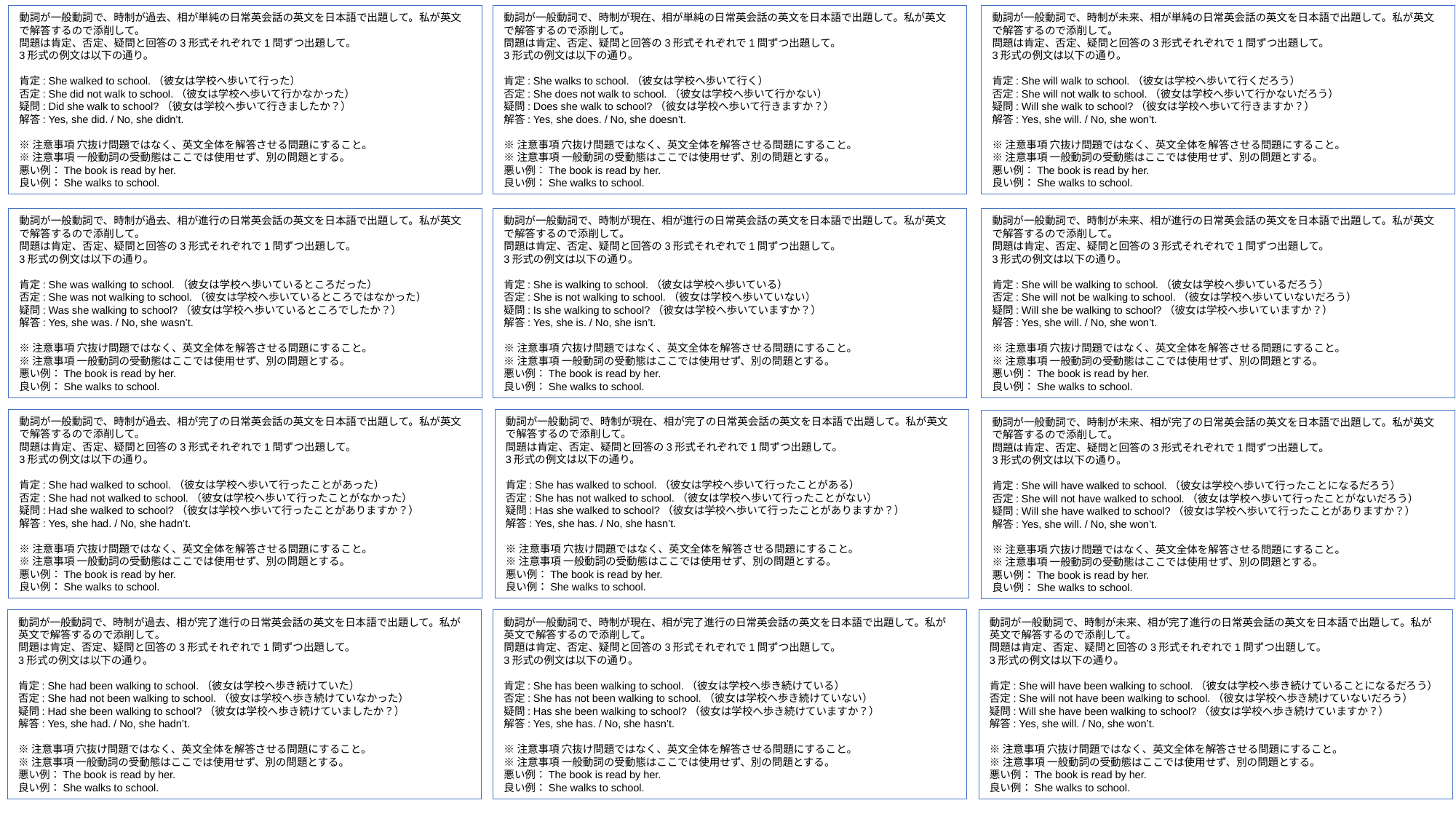

動詞が一般動詞で、時制が過去、相が単純の日常英会話の英文を日本語で出題して。私が英文で解答するので添削して。
問題は肯定、否定、疑問と回答の3形式それぞれで1問ずつ出題して。
3形式の例文は以下の通り。

肯定: She walked to school.（彼女は学校へ歩いて行った）
否定: She did not walk to school.（彼女は学校へ歩いて行かなかった）
疑問: Did she walk to school?（彼女は学校へ歩いて行きましたか？）
解答: Yes, she did. / No, she didn’t.

※注意事項 穴抜け問題ではなく、英文全体を解答させる問題にすること。
※注意事項 一般動詞の受動態はここでは使用せず、別の問題とする。
悪い例：The book is read by her.
良い例：She walks to school.
動詞が一般動詞で、時制が現在、相が単純の日常英会話の英文を日本語で出題して。私が英文で解答するので添削して。
問題は肯定、否定、疑問と回答の3形式それぞれで1問ずつ出題して。
3形式の例文は以下の通り。

肯定: She walks to school.（彼女は学校へ歩いて行く）
否定: She does not walk to school.（彼女は学校へ歩いて行かない）
疑問: Does she walk to school?（彼女は学校へ歩いて行きますか？）
解答: Yes, she does. / No, she doesn’t.

※注意事項 穴抜け問題ではなく、英文全体を解答させる問題にすること。
※注意事項 一般動詞の受動態はここでは使用せず、別の問題とする。
悪い例：The book is read by her.
良い例：She walks to school.
動詞が一般動詞で、時制が未来、相が単純の日常英会話の英文を日本語で出題して。私が英文で解答するので添削して。
問題は肯定、否定、疑問と回答の3形式それぞれで1問ずつ出題して。
3形式の例文は以下の通り。

肯定: She will walk to school.（彼女は学校へ歩いて行くだろう）
否定: She will not walk to school.（彼女は学校へ歩いて行かないだろう）
疑問: Will she walk to school?（彼女は学校へ歩いて行きますか？）
解答: Yes, she will. / No, she won’t.

※注意事項 穴抜け問題ではなく、英文全体を解答させる問題にすること。
※注意事項 一般動詞の受動態はここでは使用せず、別の問題とする。
悪い例：The book is read by her.
良い例：She walks to school.
動詞が一般動詞で、時制が未来、相が進行の日常英会話の英文を日本語で出題して。私が英文で解答するので添削して。
問題は肯定、否定、疑問と回答の3形式それぞれで1問ずつ出題して。
3形式の例文は以下の通り。

肯定: She will be walking to school.（彼女は学校へ歩いているだろう）
否定: She will not be walking to school.（彼女は学校へ歩いていないだろう）
疑問: Will she be walking to school?（彼女は学校へ歩いていますか？）
解答: Yes, she will. / No, she won’t.

※注意事項 穴抜け問題ではなく、英文全体を解答させる問題にすること。
※注意事項 一般動詞の受動態はここでは使用せず、別の問題とする。
悪い例：The book is read by her.
良い例：She walks to school.
動詞が一般動詞で、時制が過去、相が進行の日常英会話の英文を日本語で出題して。私が英文で解答するので添削して。
問題は肯定、否定、疑問と回答の3形式それぞれで1問ずつ出題して。
3形式の例文は以下の通り。

肯定: She was walking to school.（彼女は学校へ歩いているところだった）
否定: She was not walking to school.（彼女は学校へ歩いているところではなかった）
疑問: Was she walking to school?（彼女は学校へ歩いているところでしたか？）
解答: Yes, she was. / No, she wasn’t.

※注意事項 穴抜け問題ではなく、英文全体を解答させる問題にすること。
※注意事項 一般動詞の受動態はここでは使用せず、別の問題とする。
悪い例：The book is read by her.
良い例：She walks to school.
動詞が一般動詞で、時制が現在、相が進行の日常英会話の英文を日本語で出題して。私が英文で解答するので添削して。
問題は肯定、否定、疑問と回答の3形式それぞれで1問ずつ出題して。
3形式の例文は以下の通り。

肯定: She is walking to school.（彼女は学校へ歩いている）
否定: She is not walking to school.（彼女は学校へ歩いていない）
疑問: Is she walking to school?（彼女は学校へ歩いていますか？）
解答: Yes, she is. / No, she isn’t.

※注意事項 穴抜け問題ではなく、英文全体を解答させる問題にすること。
※注意事項 一般動詞の受動態はここでは使用せず、別の問題とする。
悪い例：The book is read by her.
良い例：She walks to school.
動詞が一般動詞で、時制が過去、相が完了の日常英会話の英文を日本語で出題して。私が英文で解答するので添削して。
問題は肯定、否定、疑問と回答の3形式それぞれで1問ずつ出題して。
3形式の例文は以下の通り。

肯定: She had walked to school.（彼女は学校へ歩いて行ったことがあった）
否定: She had not walked to school.（彼女は学校へ歩いて行ったことがなかった）
疑問: Had she walked to school?（彼女は学校へ歩いて行ったことがありますか？）
解答: Yes, she had. / No, she hadn’t.

※注意事項 穴抜け問題ではなく、英文全体を解答させる問題にすること。
※注意事項 一般動詞の受動態はここでは使用せず、別の問題とする。
悪い例：The book is read by her.
良い例：She walks to school.
動詞が一般動詞で、時制が現在、相が完了の日常英会話の英文を日本語で出題して。私が英文で解答するので添削して。
問題は肯定、否定、疑問と回答の3形式それぞれで1問ずつ出題して。
3形式の例文は以下の通り。

肯定: She has walked to school.（彼女は学校へ歩いて行ったことがある）
否定: She has not walked to school.（彼女は学校へ歩いて行ったことがない）
疑問: Has she walked to school?（彼女は学校へ歩いて行ったことがありますか？）
解答: Yes, she has. / No, she hasn’t.

※注意事項 穴抜け問題ではなく、英文全体を解答させる問題にすること。
※注意事項 一般動詞の受動態はここでは使用せず、別の問題とする。
悪い例：The book is read by her.
良い例：She walks to school.
動詞が一般動詞で、時制が未来、相が完了の日常英会話の英文を日本語で出題して。私が英文で解答するので添削して。
問題は肯定、否定、疑問と回答の3形式それぞれで1問ずつ出題して。
3形式の例文は以下の通り。

肯定: She will have walked to school.（彼女は学校へ歩いて行ったことになるだろう）
否定: She will not have walked to school.（彼女は学校へ歩いて行ったことがないだろう）
疑問: Will she have walked to school?（彼女は学校へ歩いて行ったことがありますか？）
解答: Yes, she will. / No, she won’t.

※注意事項 穴抜け問題ではなく、英文全体を解答させる問題にすること。
※注意事項 一般動詞の受動態はここでは使用せず、別の問題とする。
悪い例：The book is read by her.
良い例：She walks to school.
動詞が一般動詞で、時制が過去、相が完了進行の日常英会話の英文を日本語で出題して。私が英文で解答するので添削して。
問題は肯定、否定、疑問と回答の3形式それぞれで1問ずつ出題して。
3形式の例文は以下の通り。

肯定: She had been walking to school.（彼女は学校へ歩き続けていた）
否定: She had not been walking to school.（彼女は学校へ歩き続けていなかった）
疑問: Had she been walking to school?（彼女は学校へ歩き続けていましたか？）
解答: Yes, she had. / No, she hadn’t.

※注意事項 穴抜け問題ではなく、英文全体を解答させる問題にすること。
※注意事項 一般動詞の受動態はここでは使用せず、別の問題とする。
悪い例：The book is read by her.
良い例：She walks to school.
動詞が一般動詞で、時制が現在、相が完了進行の日常英会話の英文を日本語で出題して。私が英文で解答するので添削して。
問題は肯定、否定、疑問と回答の3形式それぞれで1問ずつ出題して。
3形式の例文は以下の通り。

肯定: She has been walking to school.（彼女は学校へ歩き続けている）
否定: She has not been walking to school.（彼女は学校へ歩き続けていない）
疑問: Has she been walking to school?（彼女は学校へ歩き続けていますか？）
解答: Yes, she has. / No, she hasn’t.

※注意事項 穴抜け問題ではなく、英文全体を解答させる問題にすること。
※注意事項 一般動詞の受動態はここでは使用せず、別の問題とする。
悪い例：The book is read by her.
良い例：She walks to school.
動詞が一般動詞で、時制が未来、相が完了進行の日常英会話の英文を日本語で出題して。私が英文で解答するので添削して。
問題は肯定、否定、疑問と回答の3形式それぞれで1問ずつ出題して。
3形式の例文は以下の通り。

肯定: She will have been walking to school.（彼女は学校へ歩き続けていることになるだろう）
否定: She will not have been walking to school.（彼女は学校へ歩き続けていないだろう）
疑問: Will she have been walking to school?（彼女は学校へ歩き続けていますか？）
解答: Yes, she will. / No, she won’t.

※注意事項 穴抜け問題ではなく、英文全体を解答させる問題にすること。
※注意事項 一般動詞の受動態はここでは使用せず、別の問題とする。
悪い例：The book is read by her.
良い例：She walks to school.